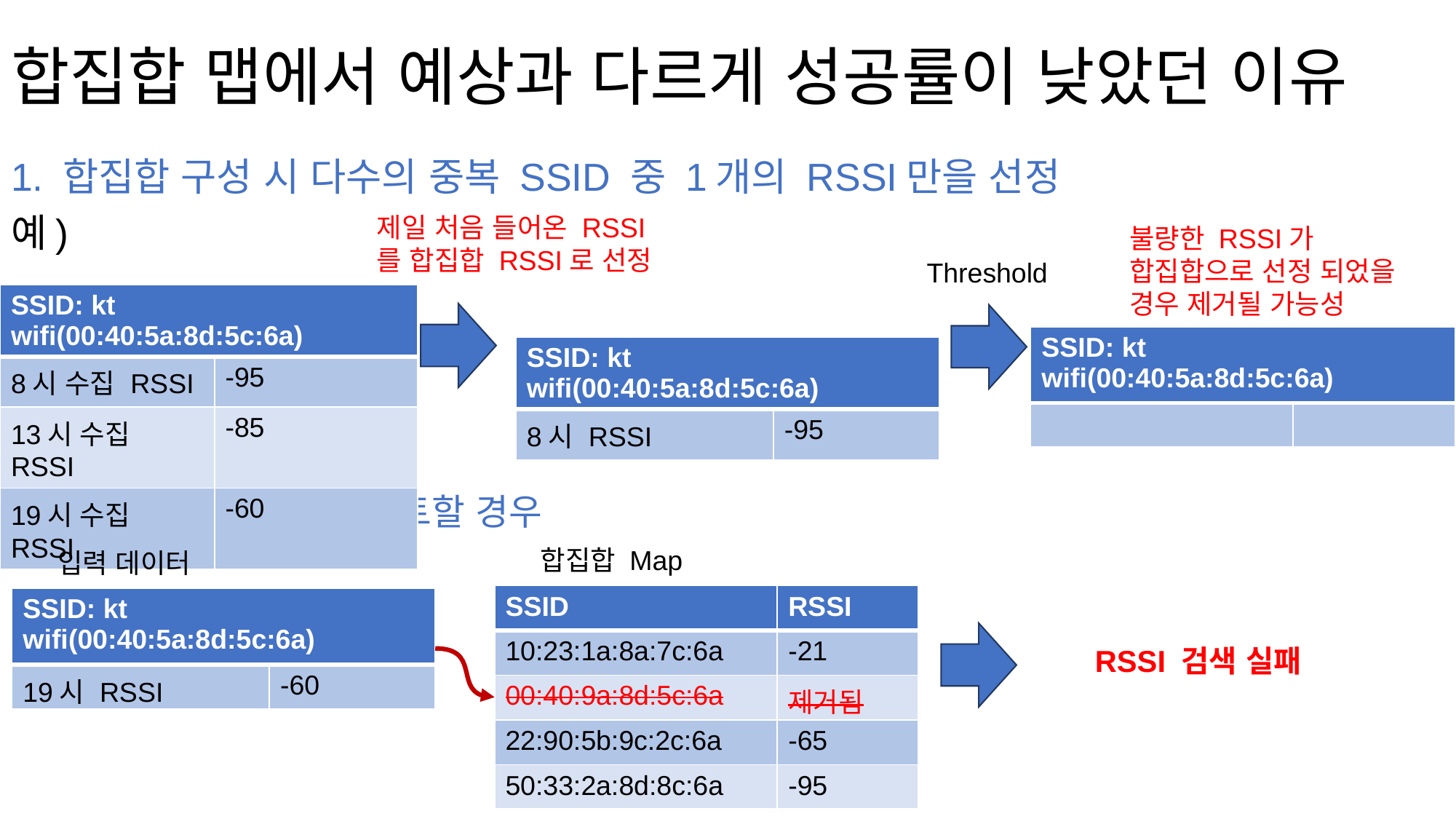

# 합집합 맵에서 예상과 다르게 성공률이 낮았던 이유
1. 합집합 구성 시 다수의 중복 SSID 중 1개의 RSSI만을 선정
예)

이때 19시 데이터로 테스트할 경우

제일 처음 들어온 RSSI를 합집합 RSSI로 선정
불량한 RSSI가 합집합으로 선정 되었을 경우 제거될 가능성
Threshold
| SSID: kt wifi(00:40:5a:8d:5c:6a) |  |
| --- | --- |
| 8시 수집 RSSI | -95 |
| 13시 수집 RSSI | -85 |
| 19시 수집 RSSI | -60 |

| SSID: kt wifi(00:40:5a:8d:5c:6a) |  |
| --- | --- |
|  |  |
| SSID: kt wifi(00:40:5a:8d:5c:6a) |  |
| --- | --- |
| 8시 RSSI | -95 |
합집합 Map
입력 데이터
| SSID | RSSI |
| --- | --- |
| 10:23:1a:8a:7c:6a | -21 |
| 00:40:9a:8d:5c:6a | 제거됨 |
| 22:90:5b:9c:2c:6a | -65 |
| 50:33:2a:8d:8c:6a | -95 |
| SSID: kt wifi(00:40:5a:8d:5c:6a) |  |
| --- | --- |
| 19시 RSSI | -60 |

RSSI 검색 실패